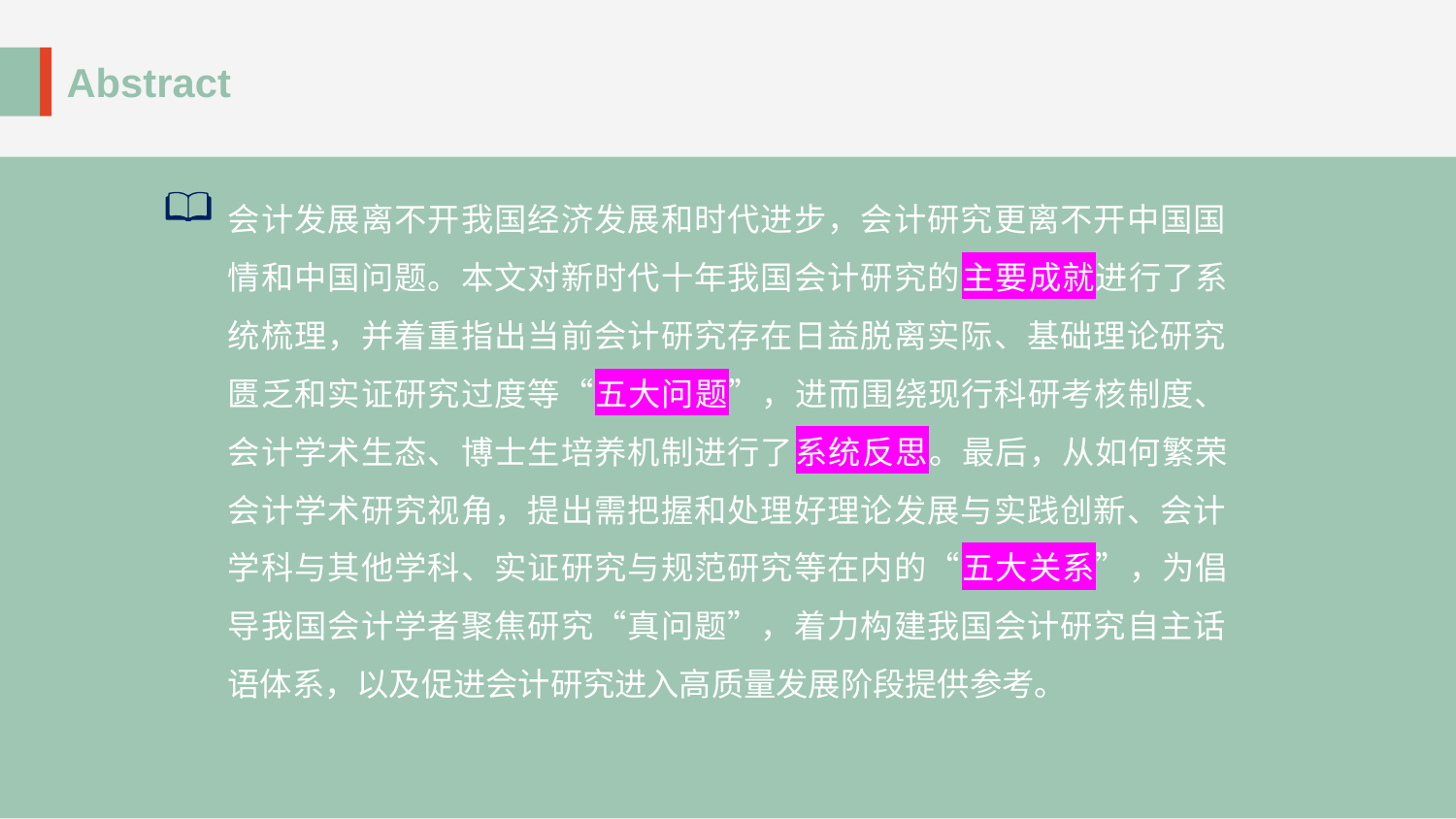

Abstract

会计发展离不开我国经济发展和时代进步，会计研究更离不开中国国情和中国问题。本文对新时代十年我国会计研究的主要成就进行了系统梳理，并着重指出当前会计研究存在日益脱离实际、基础理论研究匮乏和实证研究过度等“五大问题”，进而围绕现行科研考核制度、会计学术生态、博士生培养机制进行了系统反思。最后，从如何繁荣会计学术研究视角，提出需把握和处理好理论发展与实践创新、会计学科与其他学科、实证研究与规范研究等在内的“五大关系”，为倡导我国会计学者聚焦研究“真问题”，着力构建我国会计研究自主话语体系，以及促进会计研究进入高质量发展阶段提供参考。